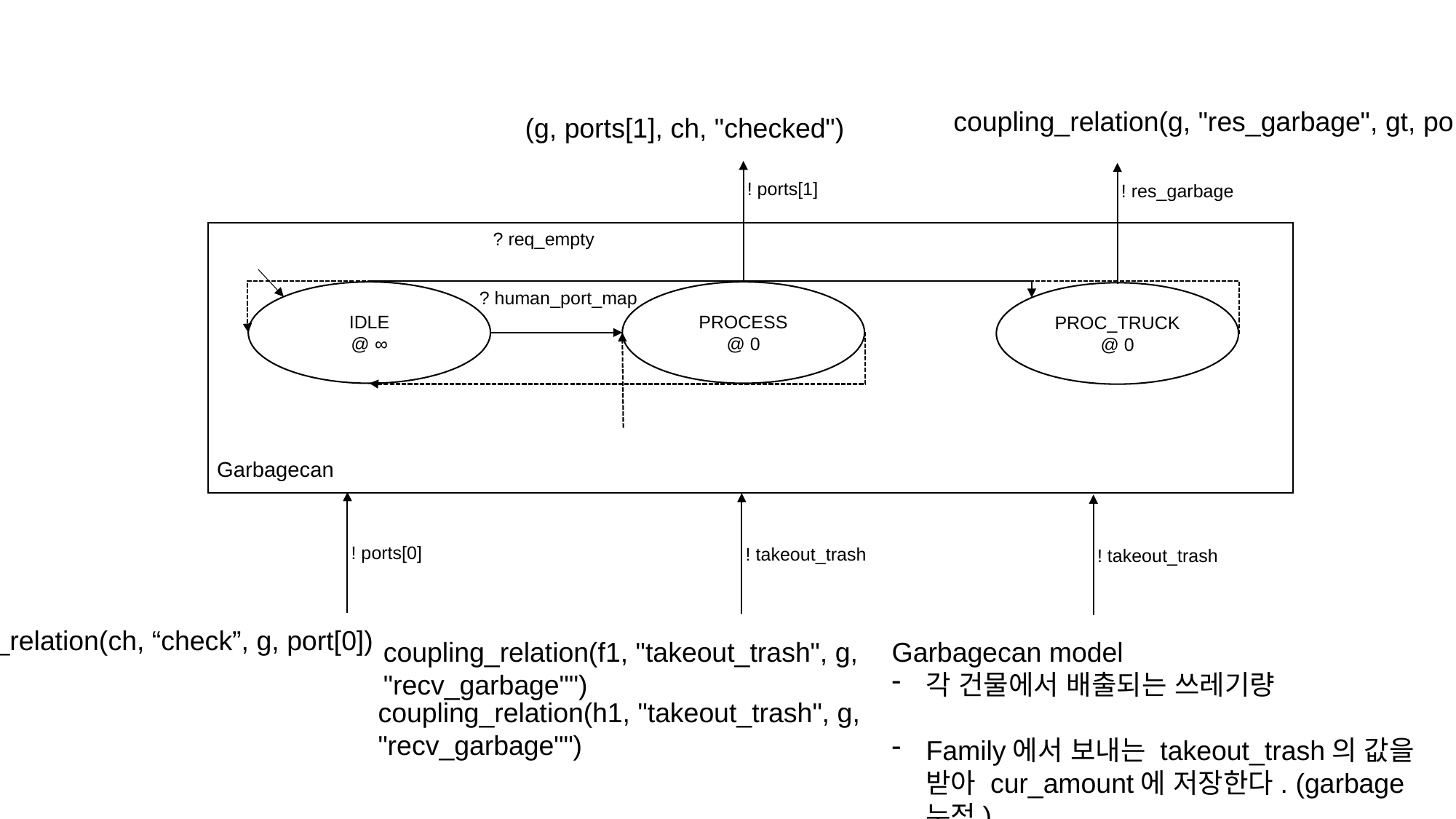

coupling_relation(g, "res_garbage", gt, ports[0])
(g, ports[1], ch, "checked")
! ports[1]
! res_garbage
? req_empty

? human_port_map

IDLE
@ ∞

PROCESS
@ 0

PROC_TRUCK
@ 0

Garbagecan
! ports[0]
! takeout_trash
! takeout_trash
coupling_relation(ch, “check”, g, port[0])
coupling_relation(f1, "takeout_trash", g, "recv_garbage"")
Garbagecan model
각 건물에서 배출되는 쓰레기량

Family에서 보내는 takeout_trash의 값을 받아 cur_amount에 저장한다. (garbage 누적)

Check 모델에서 garbage의 상태를 check하는 메시지가 오면 garbage 비율을 계산해서 check모델로 보낸다.

coupling_relation(h1, "takeout_trash", g, "recv_garbage"")